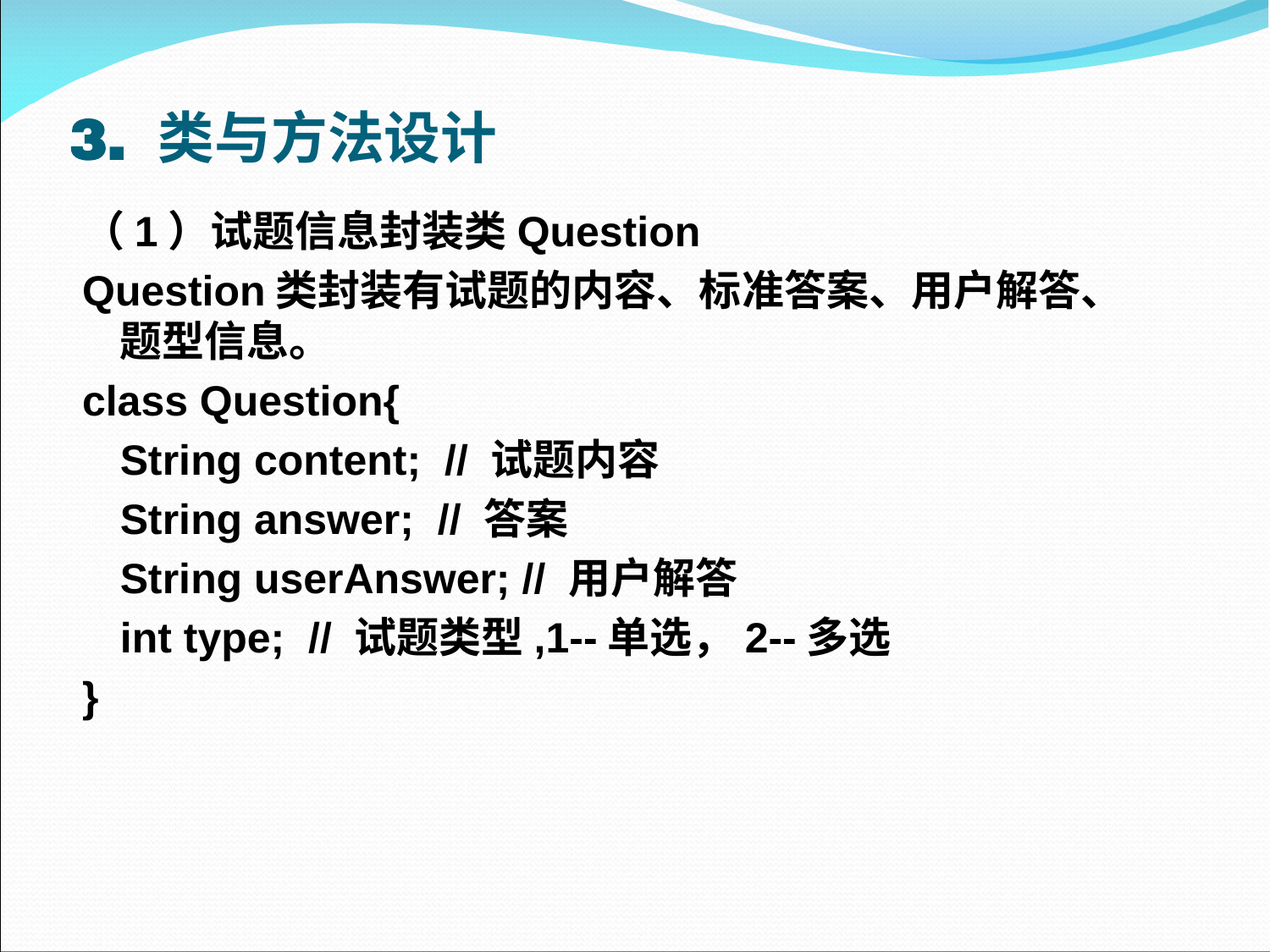

# 3. 类与方法设计
（1）试题信息封装类Question
Question类封装有试题的内容、标准答案、用户解答、题型信息。
class Question{
	String content;  // 试题内容
	String answer;  // 答案
	String userAnswer; // 用户解答
	int type;  // 试题类型,1--单选，2--多选
}